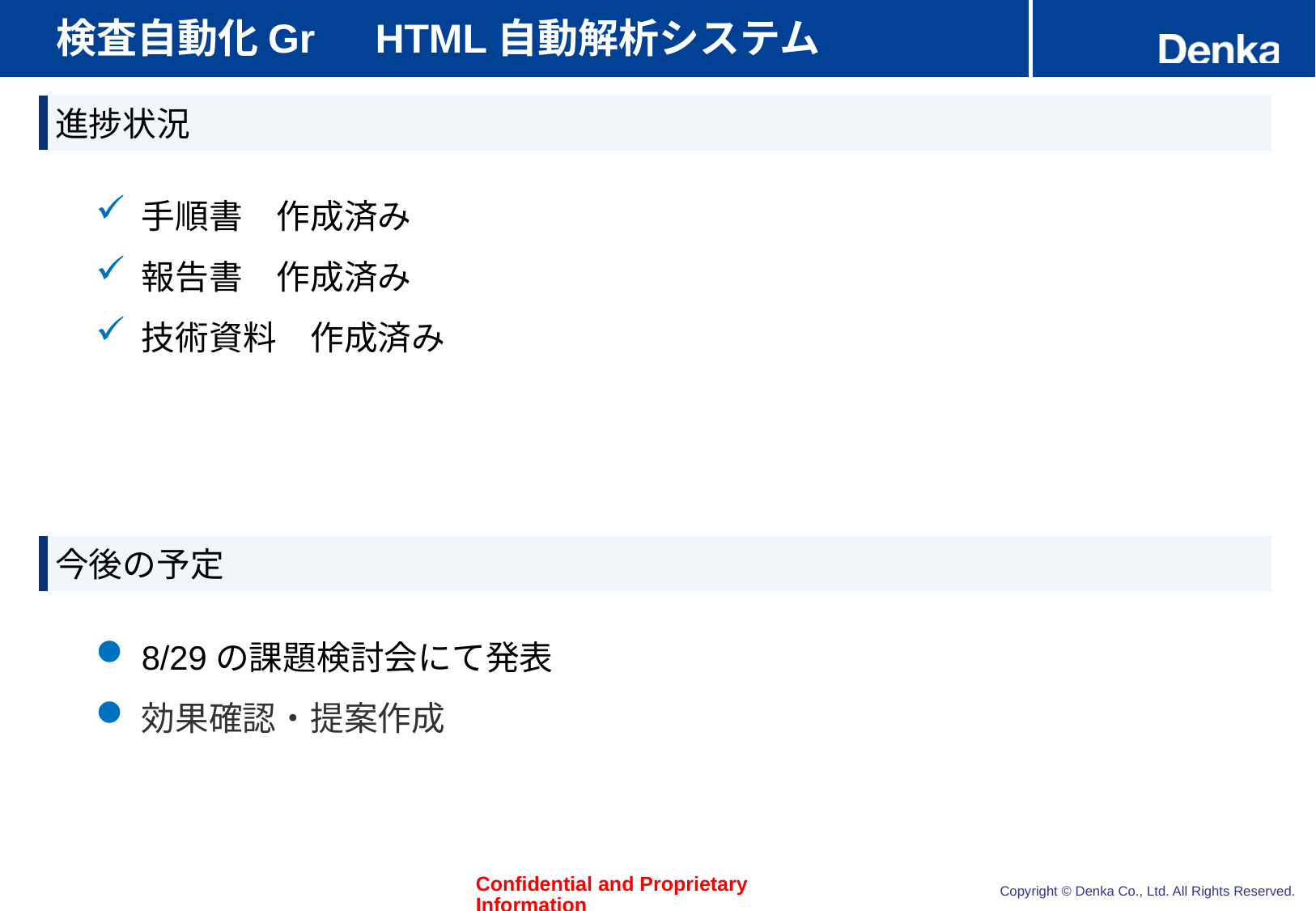

# 検査自動化Gr　HTML自動解析システム
進捗状況

手順書　作成済み
報告書　作成済み
技術資料　作成済み
今後の予定

8/29の課題検討会にて発表
効果確認・提案作成